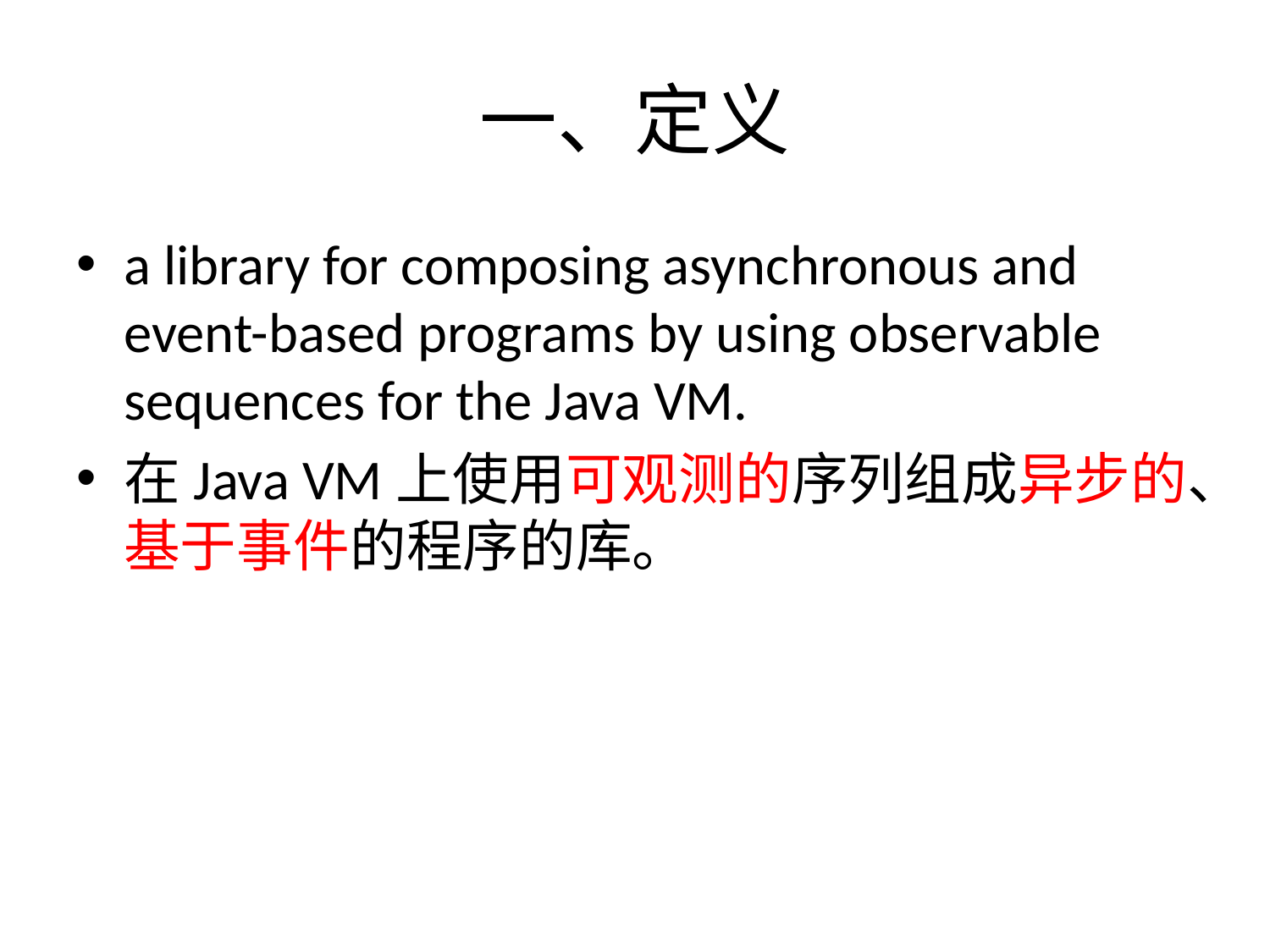

# 一、定义
a library for composing asynchronous and event-based programs by using observable sequences for the Java VM.
在Java VM上使用可观测的序列组成异步的、基于事件的程序的库。